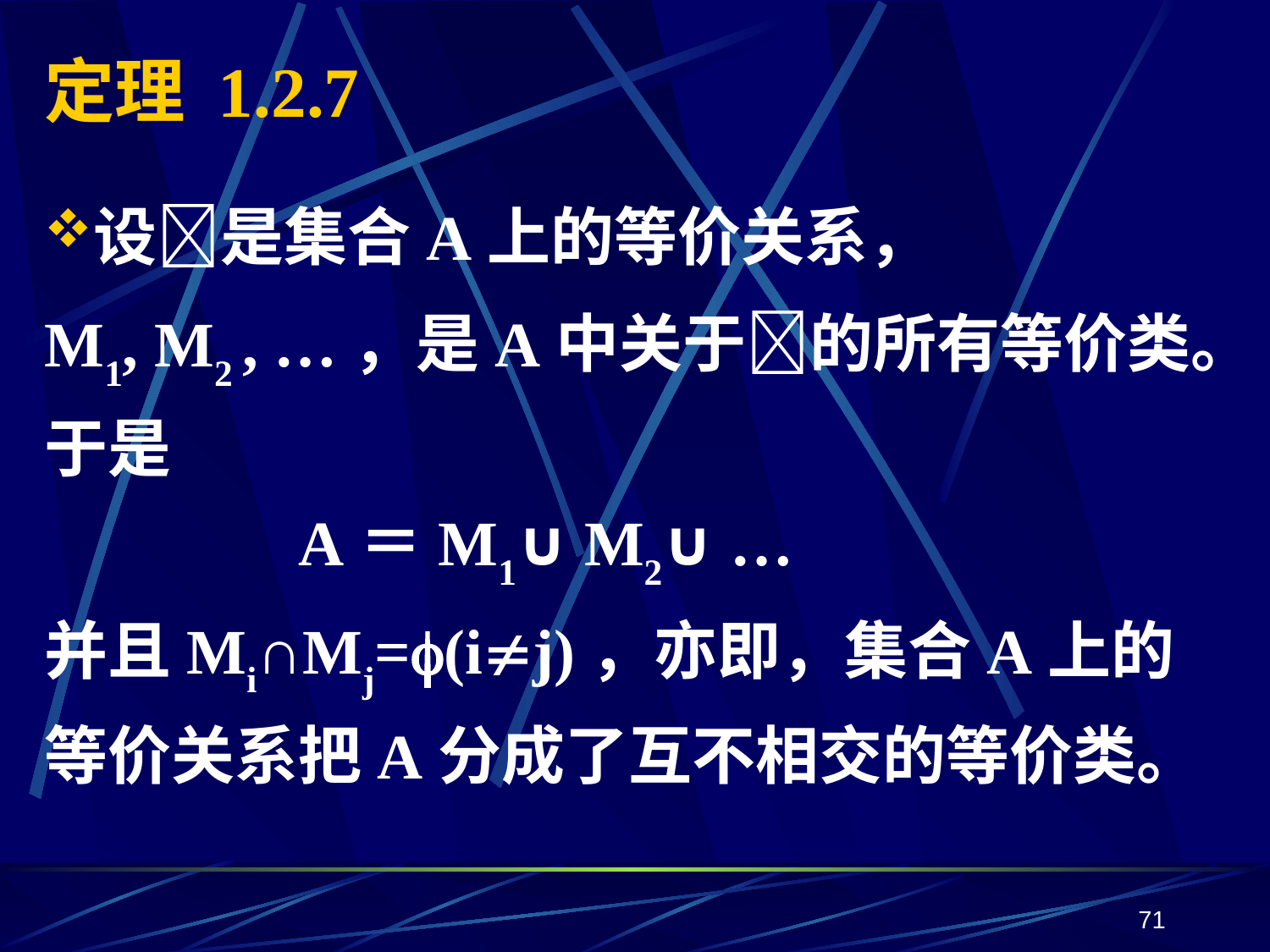

# 定理 1.2.7
设≅是集合A上的等价关系，
M1, M2 , …，是A中关于≅的所有等价类。于是
		A＝M1∪ M2∪ …
并且Mi∩Mj=φ(i≠j)，亦即，集合A上的等价关系把A分成了互不相交的等价类。
71